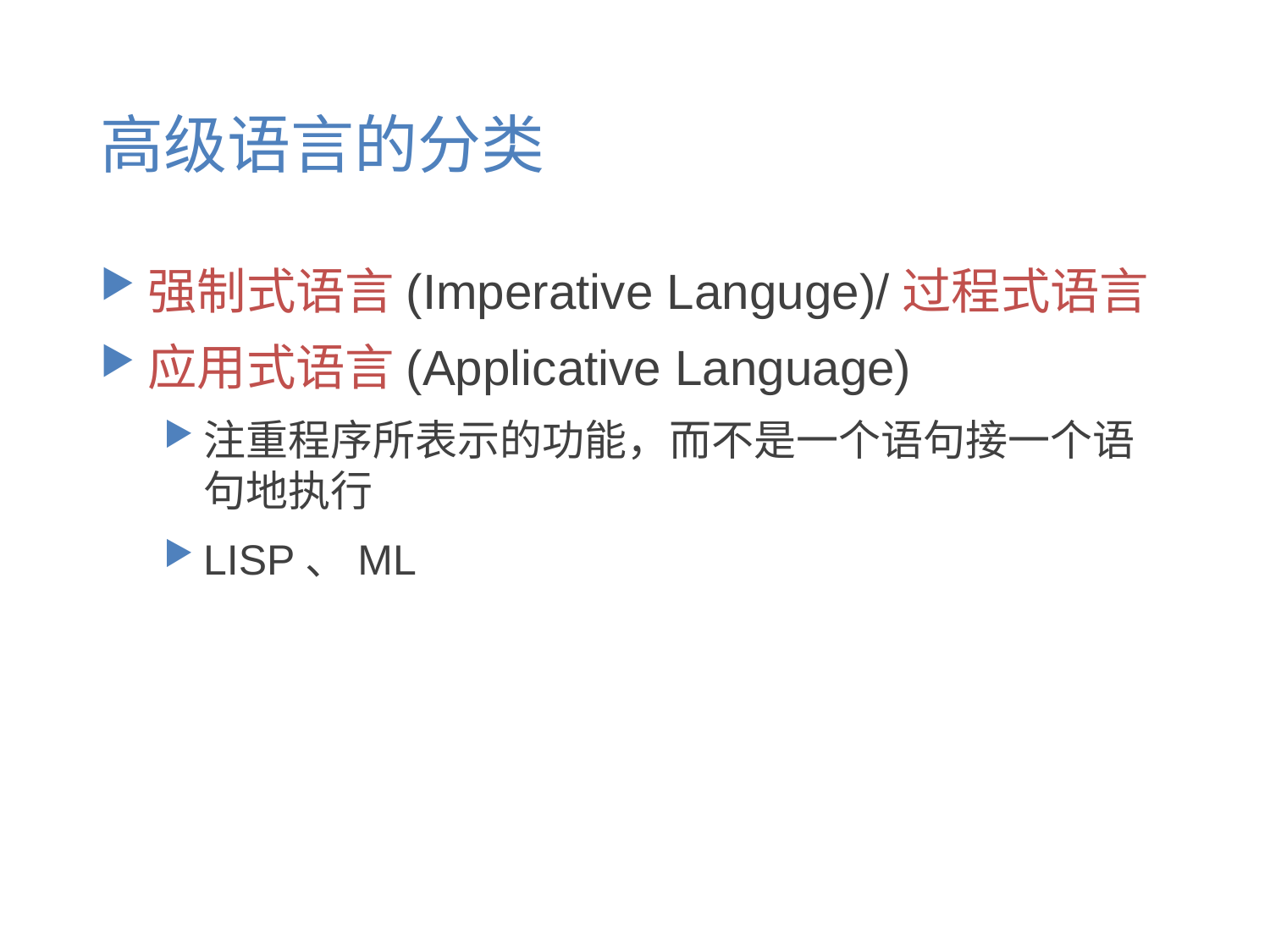

# 高级语言的分类
强制式语言(Imperative Languge)/过程式语言
应用式语言(Applicative Language)
注重程序所表示的功能，而不是一个语句接一个语句地执行
LISP、ML